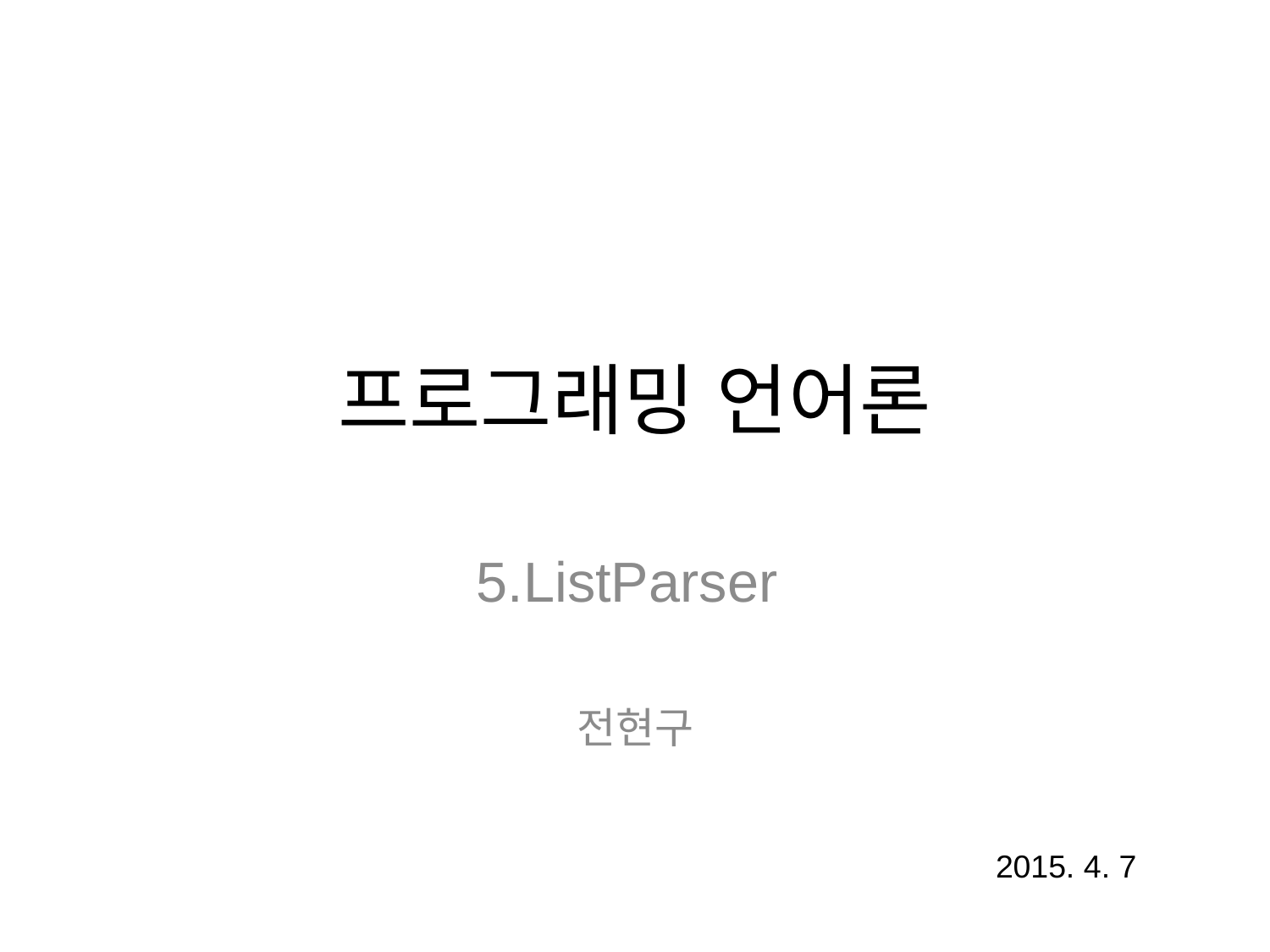

# 프로그래밍 언어론
5.ListParser

전현구
2015. 4. 7